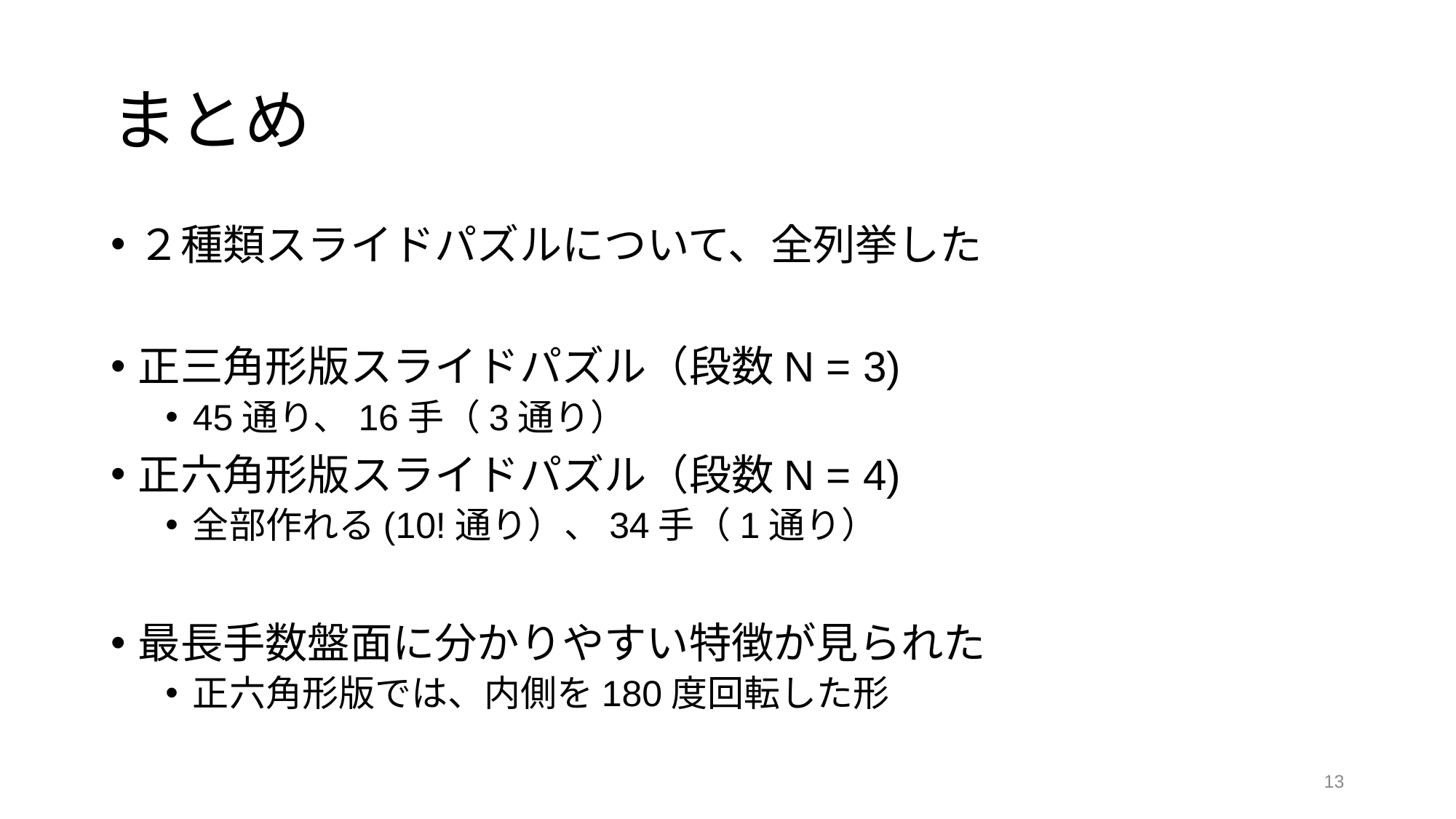

# まとめ
２種類スライドパズルについて、全列挙した

正三角形版スライドパズル（段数N = 3)
45通り、16手（3通り）
正六角形版スライドパズル（段数N = 4)
全部作れる(10!通り）、34手（1通り）

最長手数盤面に分かりやすい特徴が見られた
正六角形版では、内側を180度回転した形

13